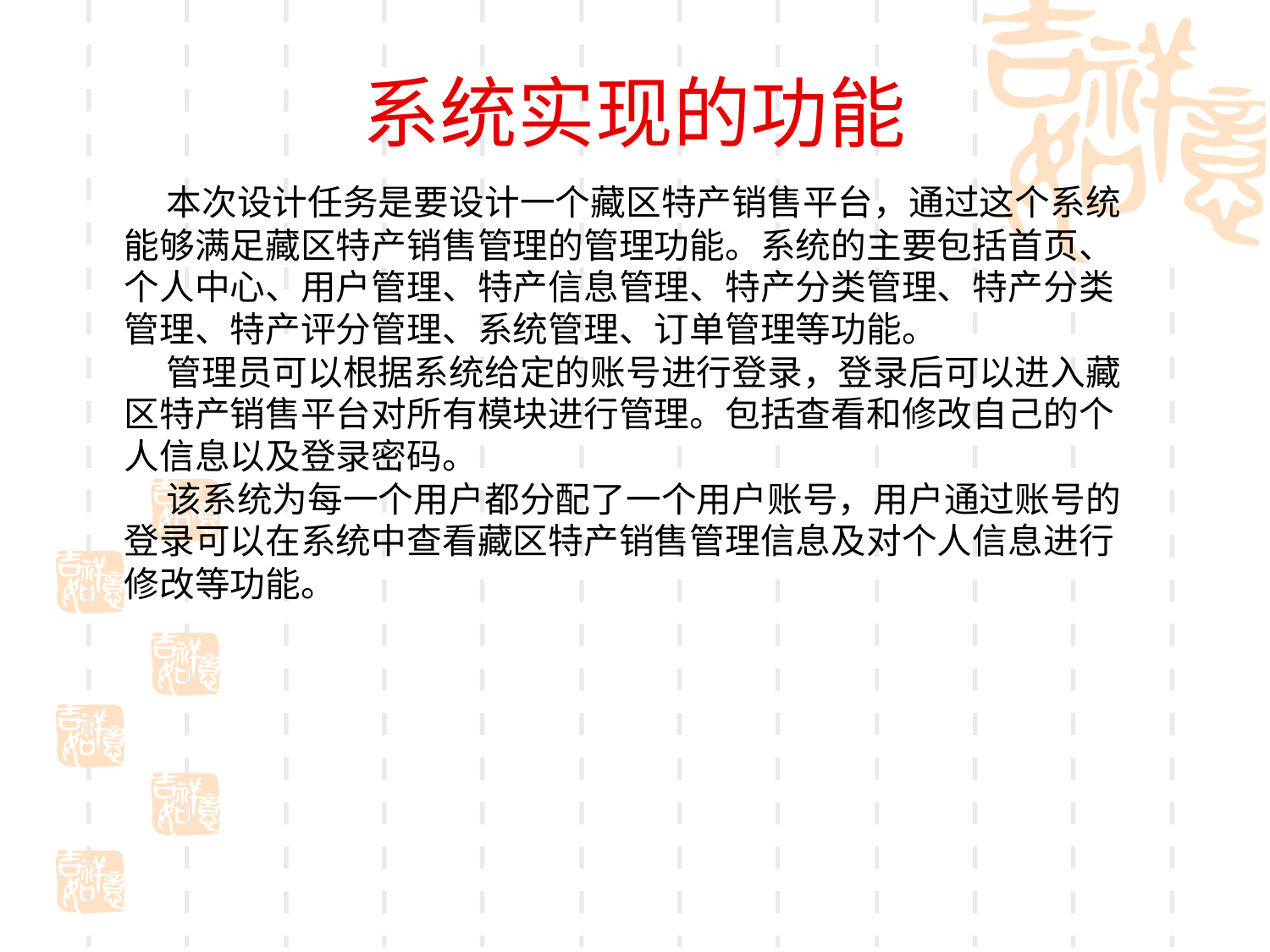

# 系统实现的功能
本次设计任务是要设计一个藏区特产销售平台，通过这个系统能够满足藏区特产销售管理的管理功能。系统的主要包括首页、个人中心、用户管理、特产信息管理、特产分类管理、特产分类管理、特产评分管理、系统管理、订单管理等功能。
管理员可以根据系统给定的账号进行登录，登录后可以进入藏区特产销售平台对所有模块进行管理。包括查看和修改自己的个人信息以及登录密码。
该系统为每一个用户都分配了一个用户账号，用户通过账号的登录可以在系统中查看藏区特产销售管理信息及对个人信息进行修改等功能。